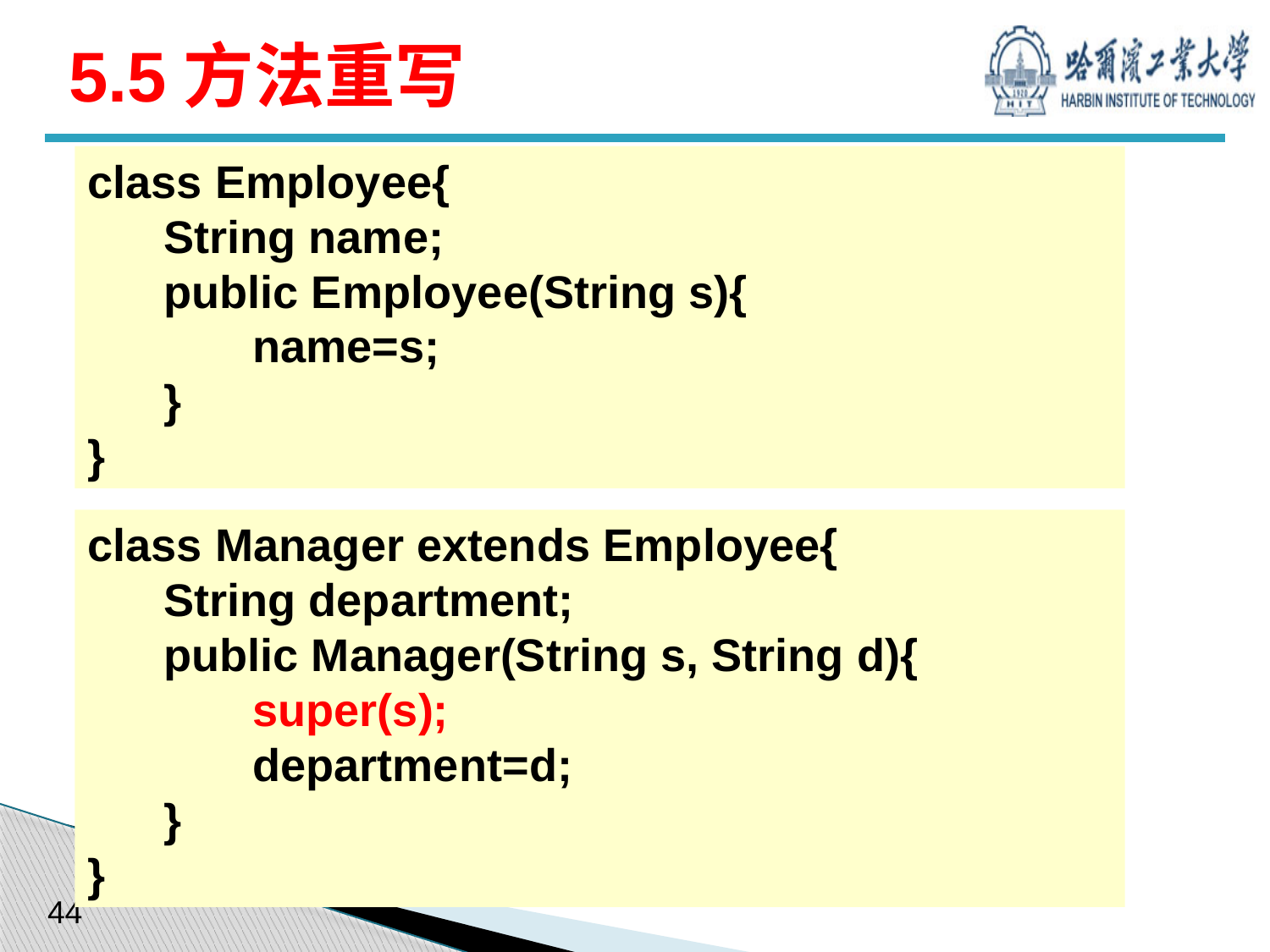

# 5.5方法重写
class Employee{
      String name;
      public Employee(String s){
             name=s;
      }
}
class Manager extends Employee{
      String department;
      public Manager(String s, String d){
             super(s);
             department=d;
      }
}